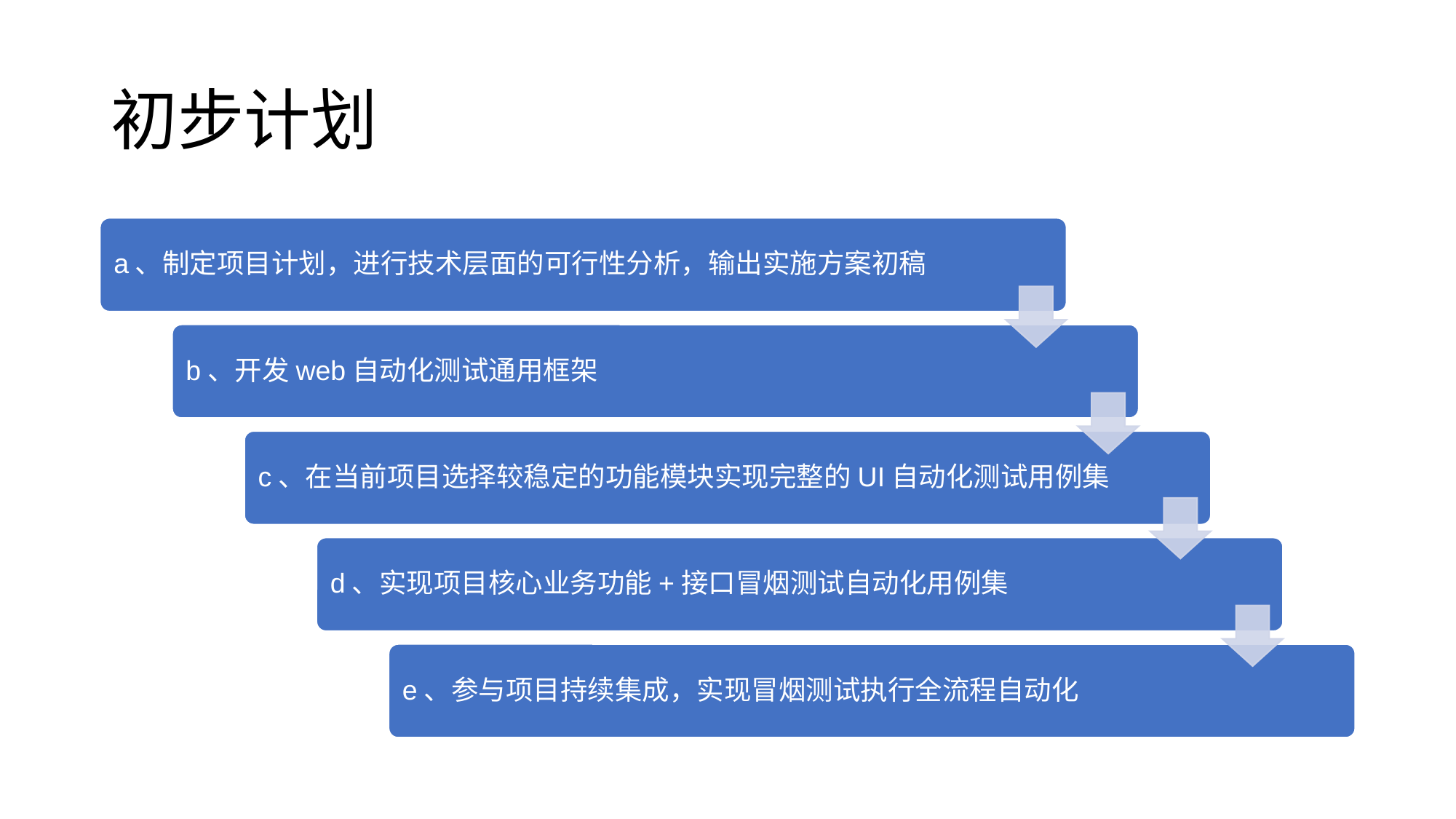

# 初步计划
a、制定项目计划，进行技术层面的可行性分析，输出实施方案初稿
b、开发web自动化测试通用框架
c、在当前项目选择较稳定的功能模块实现完整的UI自动化测试用例集
d、实现项目核心业务功能+接口冒烟测试自动化用例集
e、参与项目持续集成，实现冒烟测试执行全流程自动化